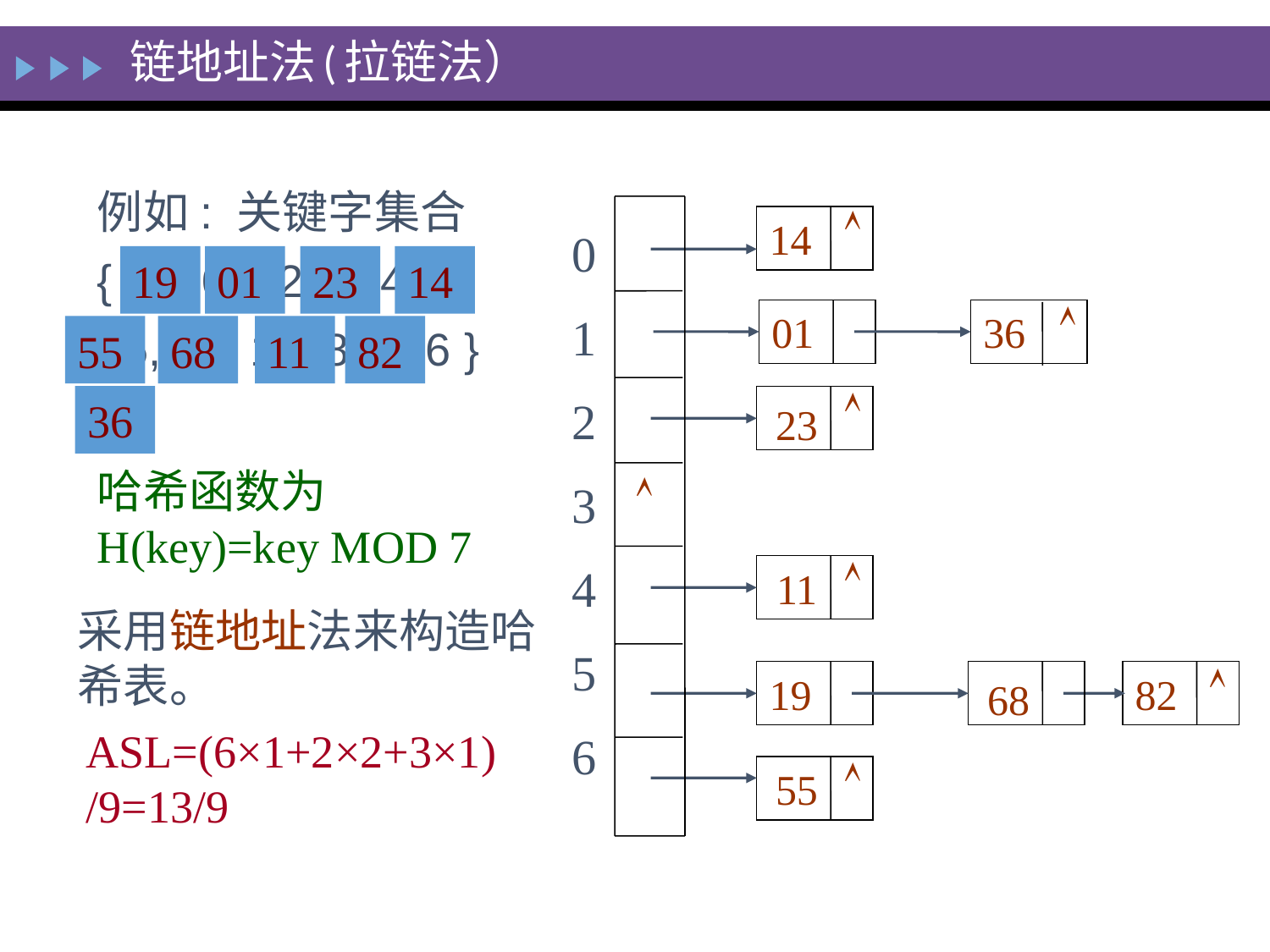

# 链地址法(拉链法）
例如: 关键字集合
{ 19, 01, 23, 14, 55, 68, 11, 82, 36 }

0
1
2
3
4
5
6
∧
14

19
01
23
14
∧
01

36

55
68
11
82
∧
36

23

哈希函数为 H(key)=key MOD 7
∧
∧

11

采用链地址法来构造哈希表。
∧
19

68

82

ASL=(6×1+2×2+3×1)/9=13/9
∧

55